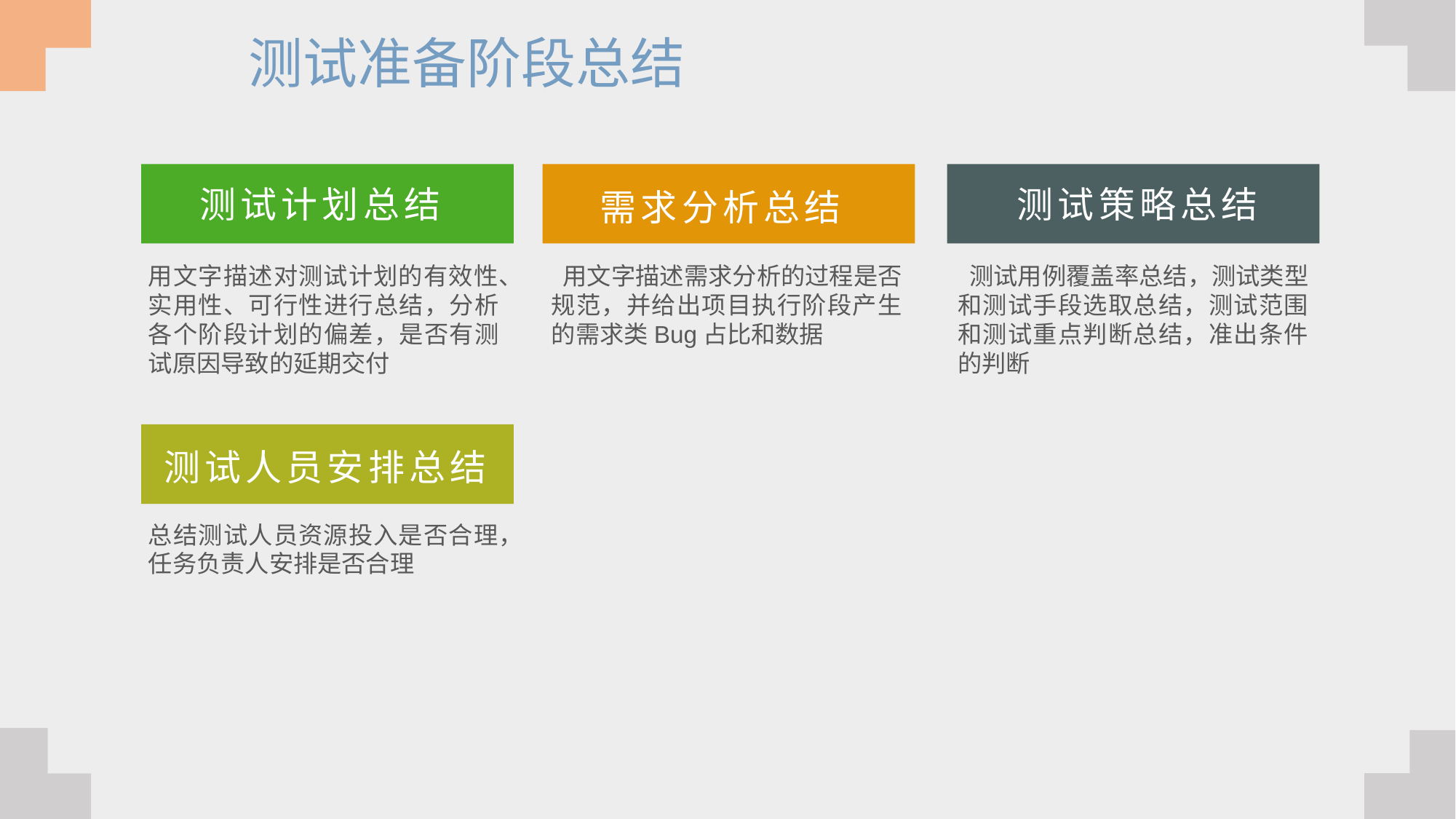

测试准备阶段总结

测试策略总结
测试计划总结
需求分析总结
用文字描述对测试计划的有效性、实用性、可行性进行总结，分析各个阶段计划的偏差，是否有测试原因导致的延期交付
 用文字描述需求分析的过程是否规范，并给出项目执行阶段产生的需求类Bug占比和数据
 测试用例覆盖率总结，测试类型和测试手段选取总结，测试范围和测试重点判断总结，准出条件的判断

测试人员安排总结
总结测试人员资源投入是否合理，任务负责人安排是否合理